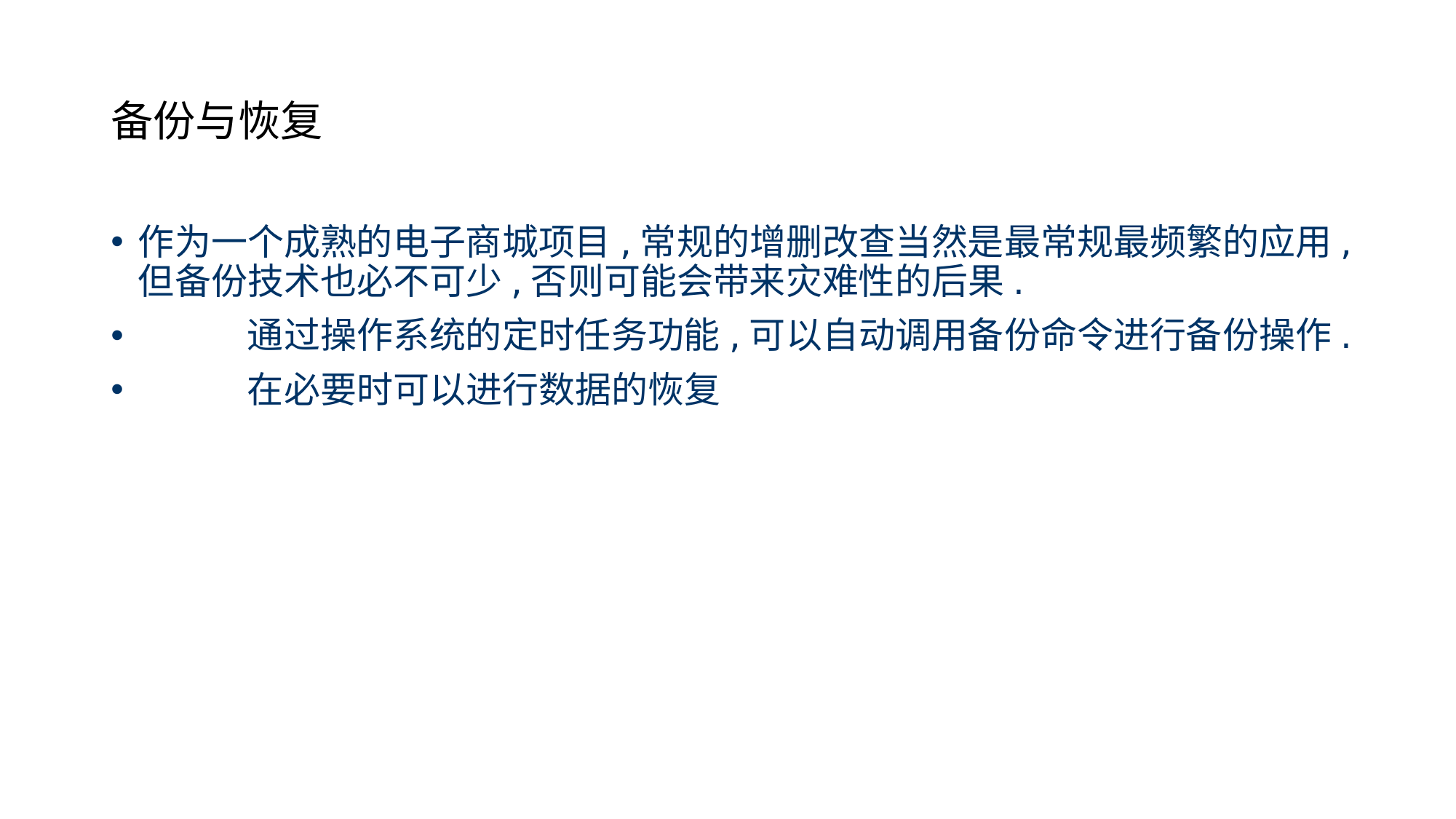

# 备份与恢复
作为一个成熟的电子商城项目,常规的增删改查当然是最常规最频繁的应用,但备份技术也必不可少,否则可能会带来灾难性的后果.
	通过操作系统的定时任务功能,可以自动调用备份命令进行备份操作.
	在必要时可以进行数据的恢复